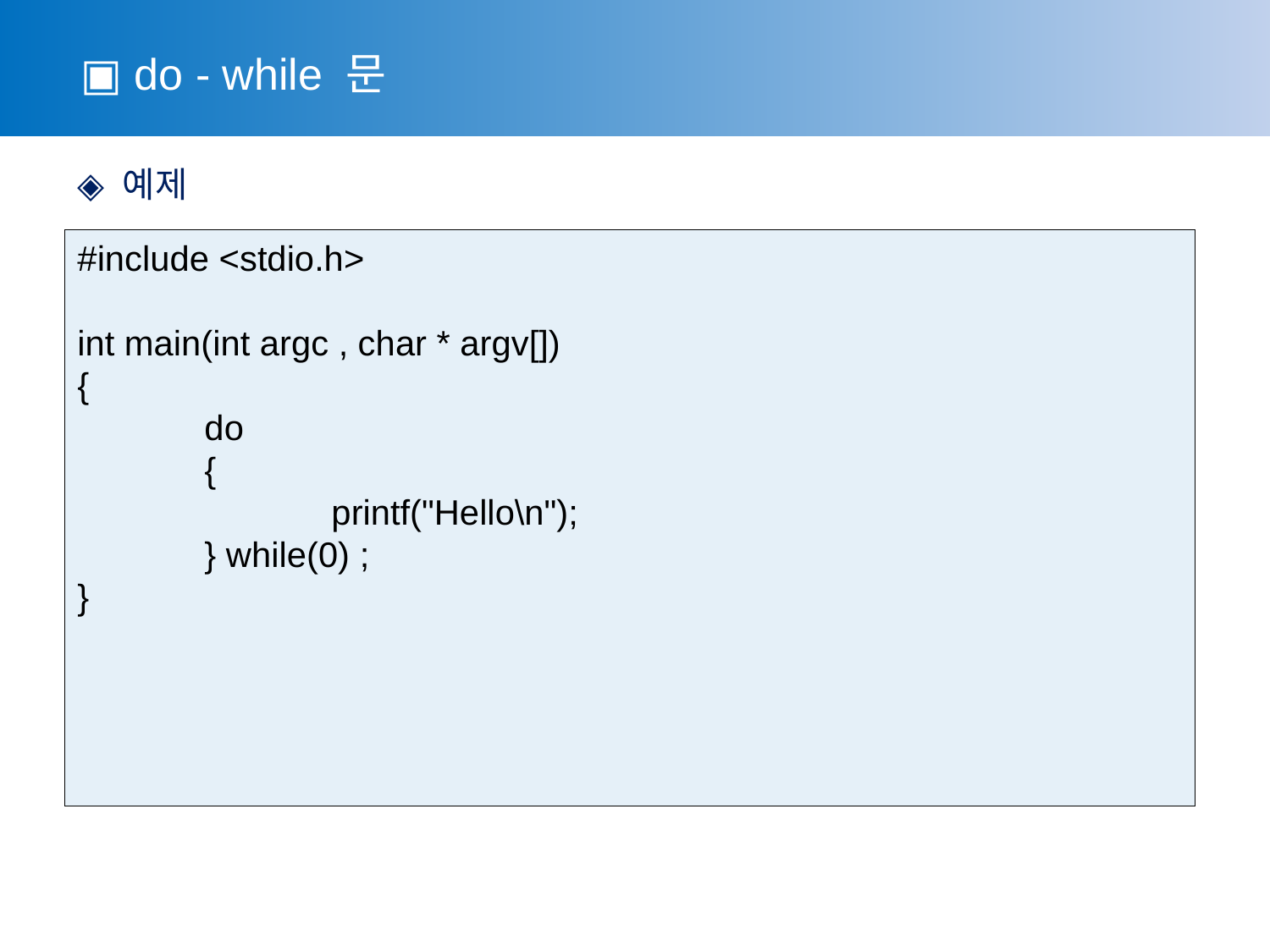

▣ do - while 문
 ◈ 예제
#include <stdio.h>

int main(int argc , char * argv[])
{
	do
	{
		printf("Hello\n");
	} while(0) ;
}